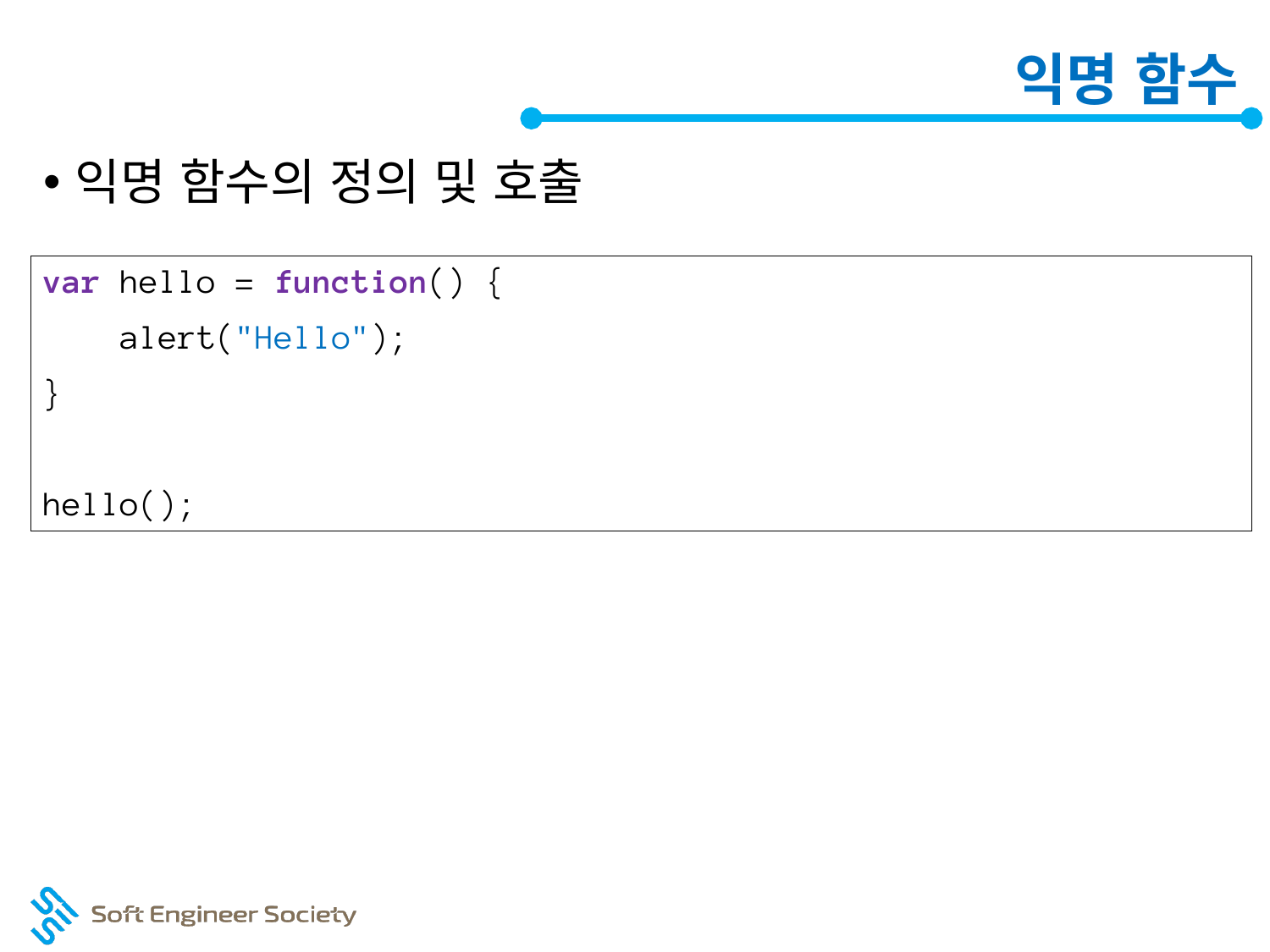

# 익명 함수
익명 함수의 정의 및 호출
var hello = function() {
    alert("Hello");
}

hello();